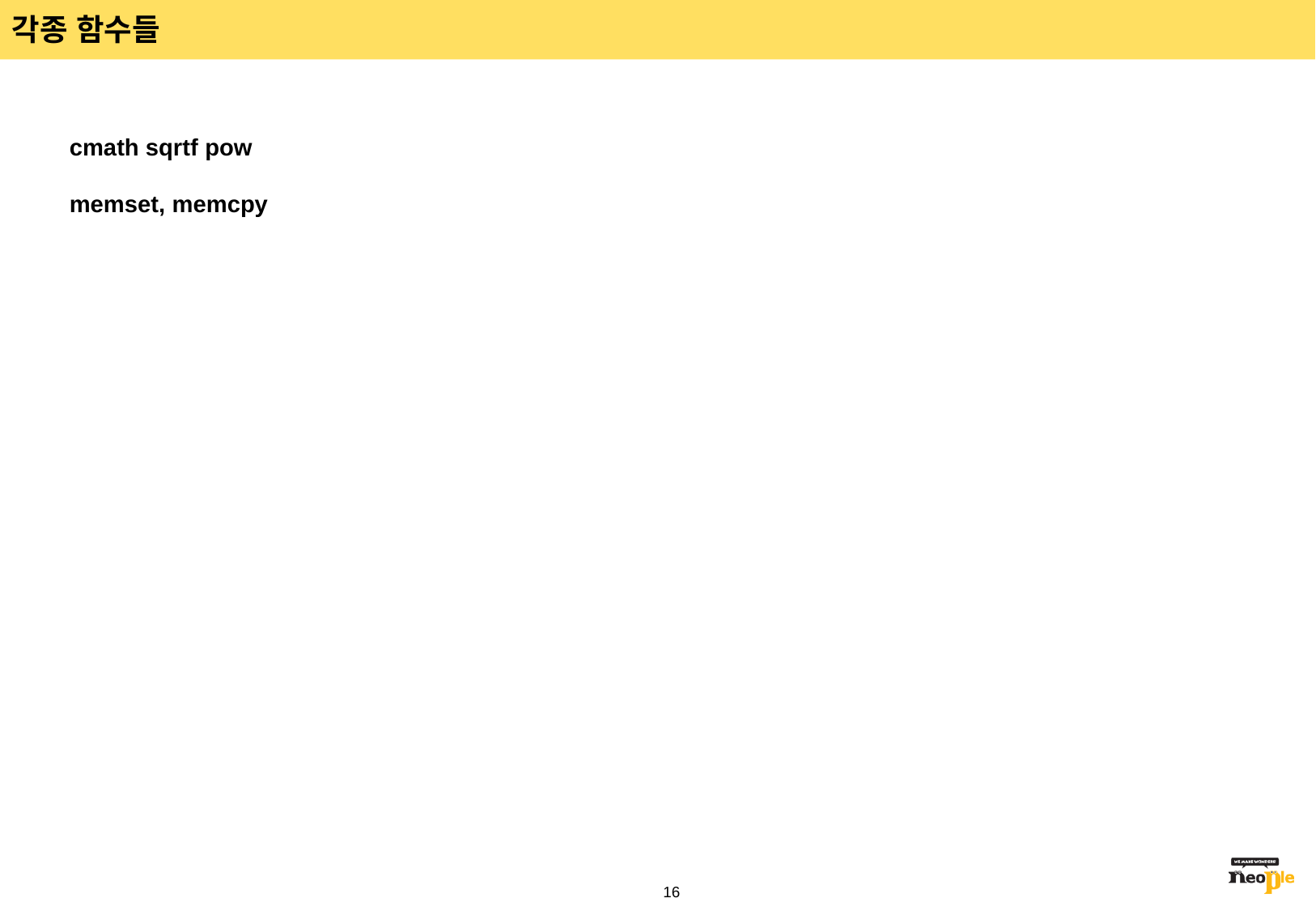

# 각종 함수들
cmath sqrtf pow
memset, memcpy